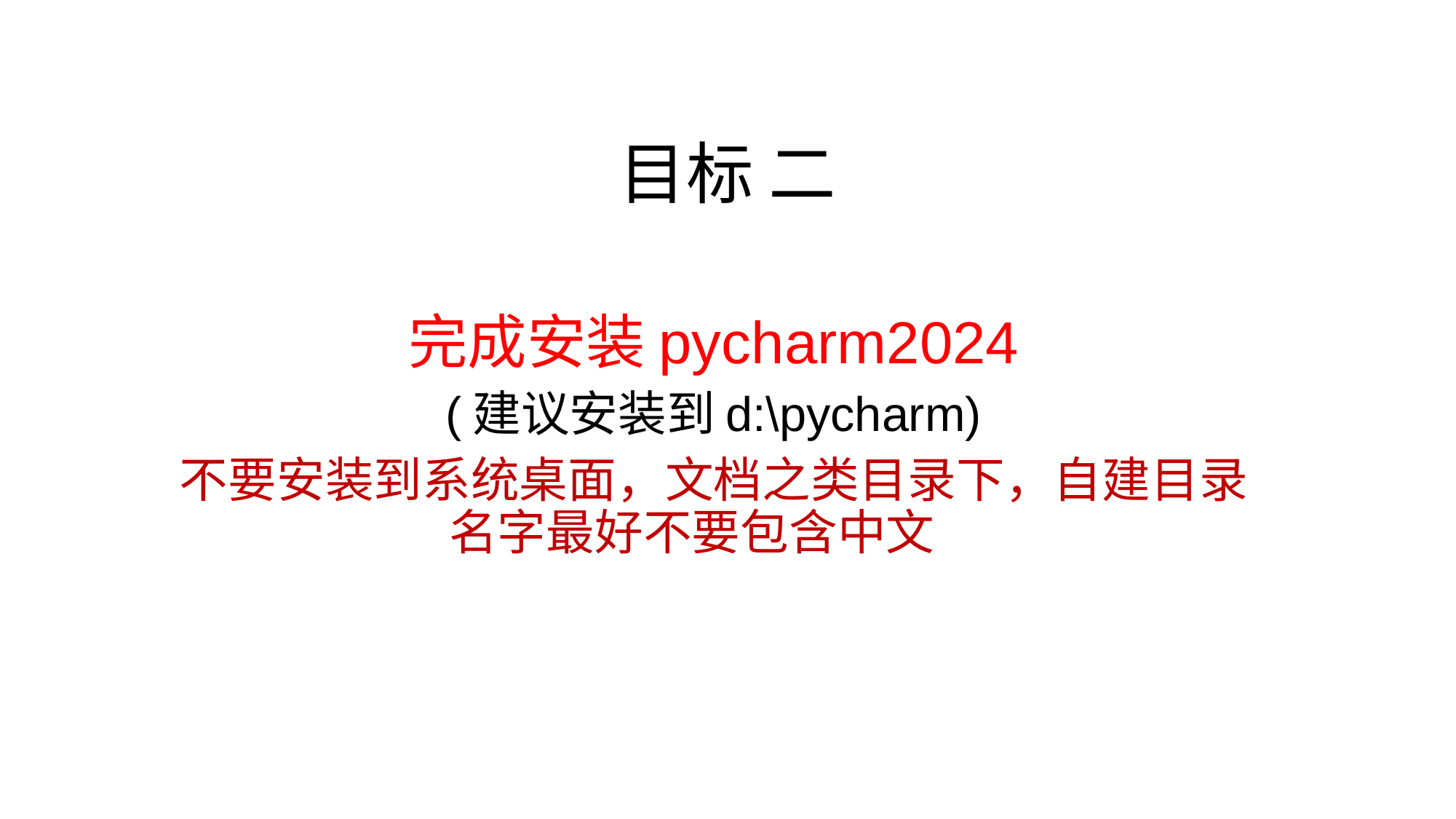

# 目标 二
完成安装pycharm2024
(建议安装到d:\pycharm)
不要安装到系统桌面，文档之类目录下，自建目录名字最好不要包含中文